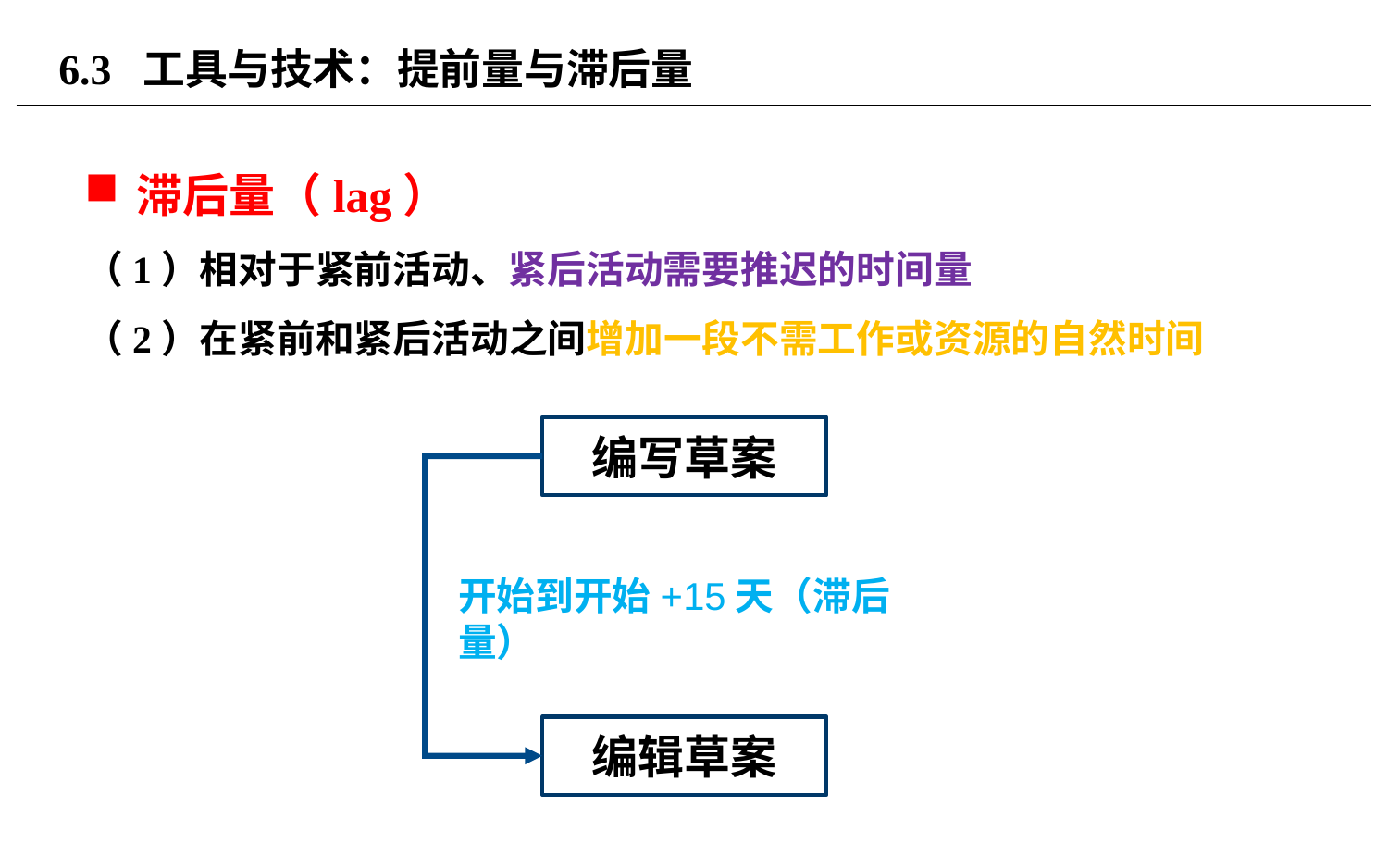

# 6.3  工具与技术：提前量与滞后量
滞后量（lag）
（1）相对于紧前活动、紧后活动需要推迟的时间量
（2）在紧前和紧后活动之间增加一段不需工作或资源的自然时间
编写草案
开始到开始+15天（滞后量）
编辑草案